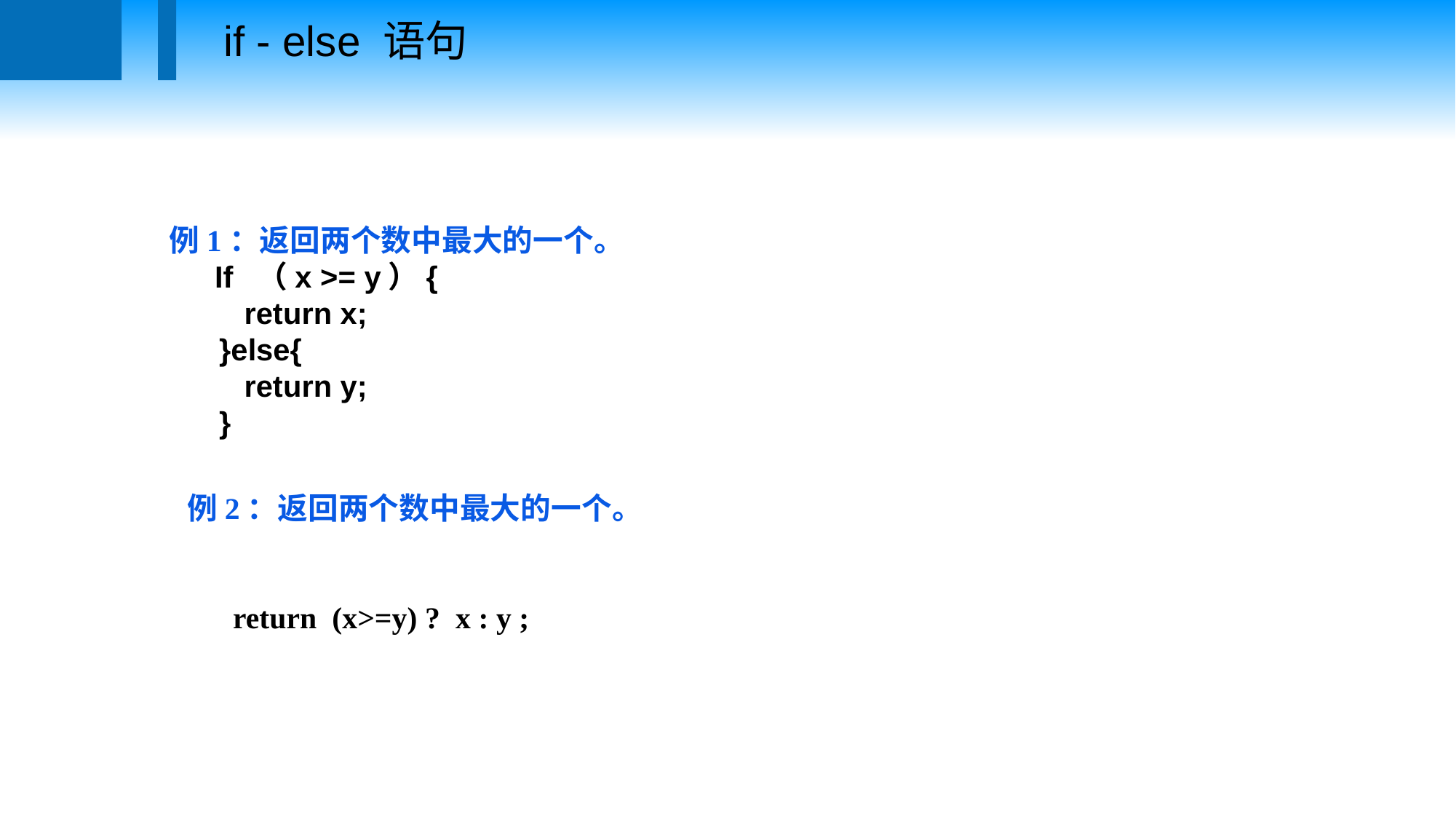

if - else 语句
例1：返回两个数中最大的一个。
      If  （x >= y）{
         return x;
      }else{
         return y;
      }
例2：返回两个数中最大的一个。

      return  (x>=y) ?  x : y ;